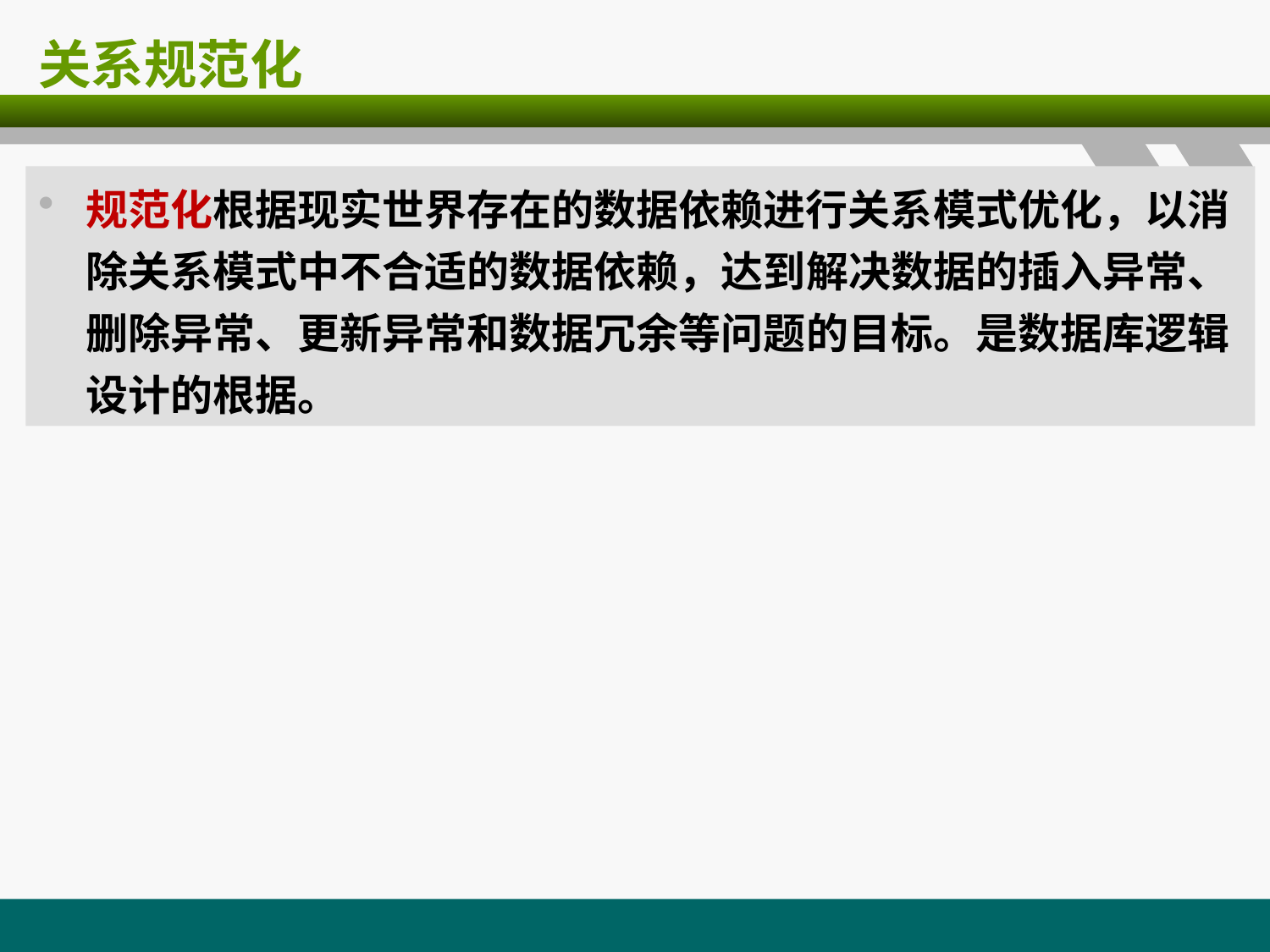

# 关系规范化
规范化根据现实世界存在的数据依赖进行关系模式优化，以消除关系模式中不合适的数据依赖，达到解决数据的插入异常、删除异常、更新异常和数据冗余等问题的目标。是数据库逻辑设计的根据。